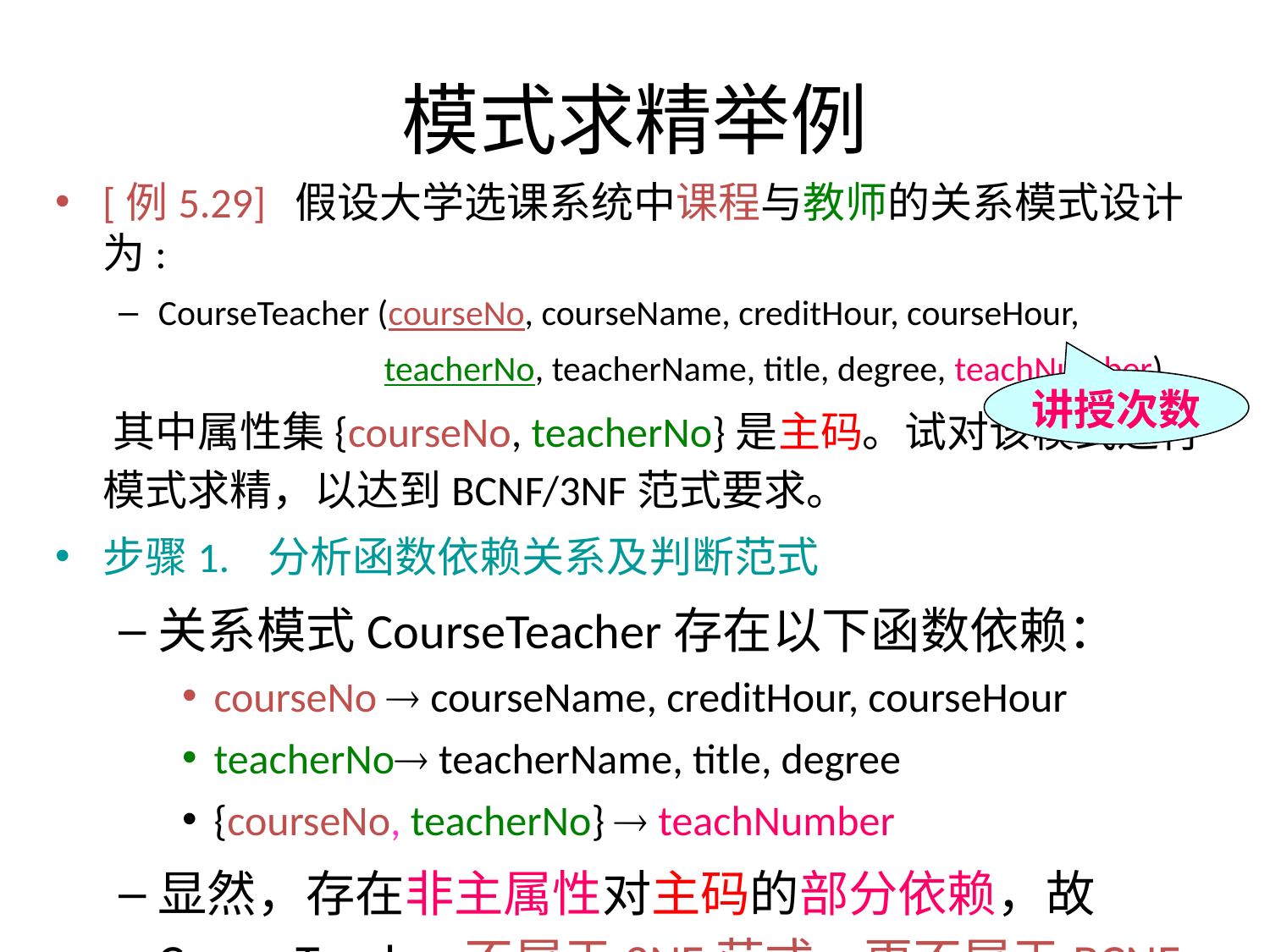

# 模式求精举例
[例5.29]  假设大学选课系统中课程与教师的关系模式设计为:
CourseTeacher (courseNo, courseName, creditHour, courseHour,
                                 teacherNo, teacherName, title, degree, teachNumber)
     其中属性集{courseNo, teacherNo}是主码。试对该模式进行模式求精，以达到BCNF/3NF范式要求。
步骤1.   分析函数依赖关系及判断范式
关系模式CourseTeacher存在以下函数依赖：
courseNo → courseName, creditHour, courseHour
teacherNo→ teacherName, title, degree
{courseNo, teacherNo} → teachNumber
显然，存在非主属性对主码的部分依赖，故CourseTeacher不属于3NF范式，更不属于BCNF范式。
讲授次数